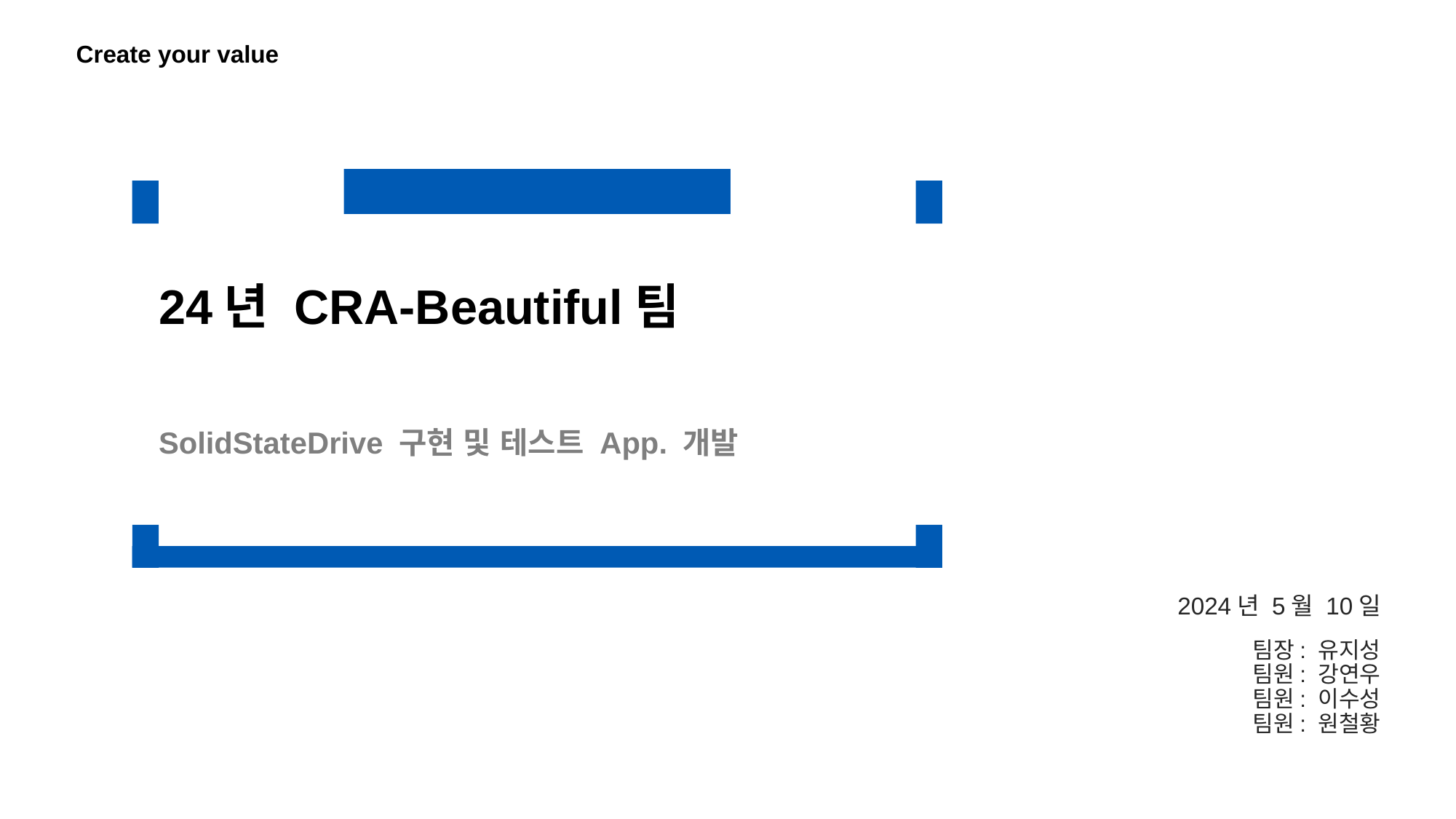

24년 CRA-Beautiful팀
SolidStateDrive 구현 및 테스트 App. 개발
2024년 5월 10일
팀장: 유지성
팀원: 강연우
팀원: 이수성
팀원: 원철황